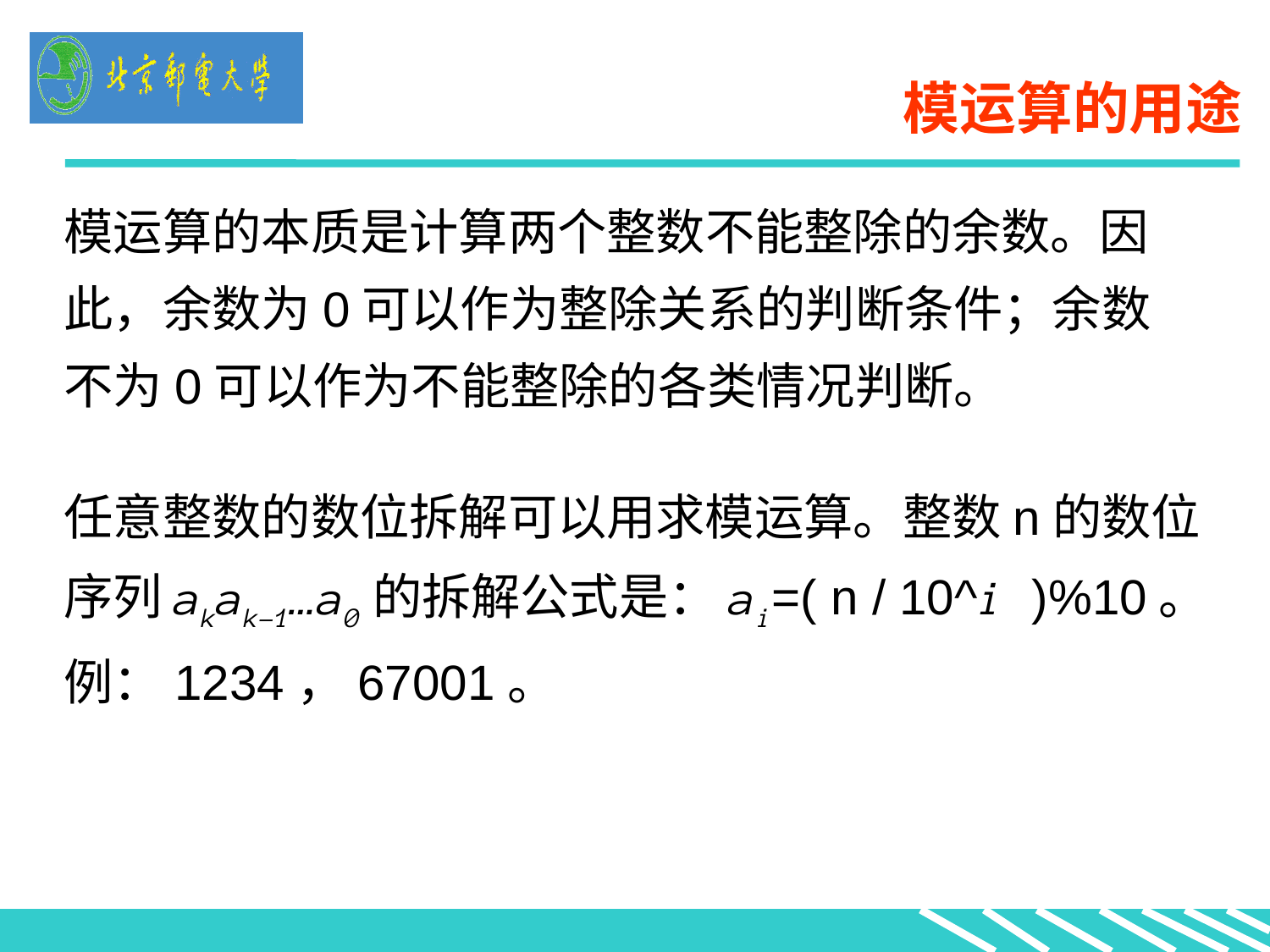

模运算的用途
模运算的本质是计算两个整数不能整除的余数。因此，余数为0可以作为整除关系的判断条件；余数不为0可以作为不能整除的各类情况判断。
任意整数的数位拆解可以用求模运算。整数n的数位序列akak-1…a0的拆解公式是：ai=( n / 10^i )%10。
例：1234，67001。